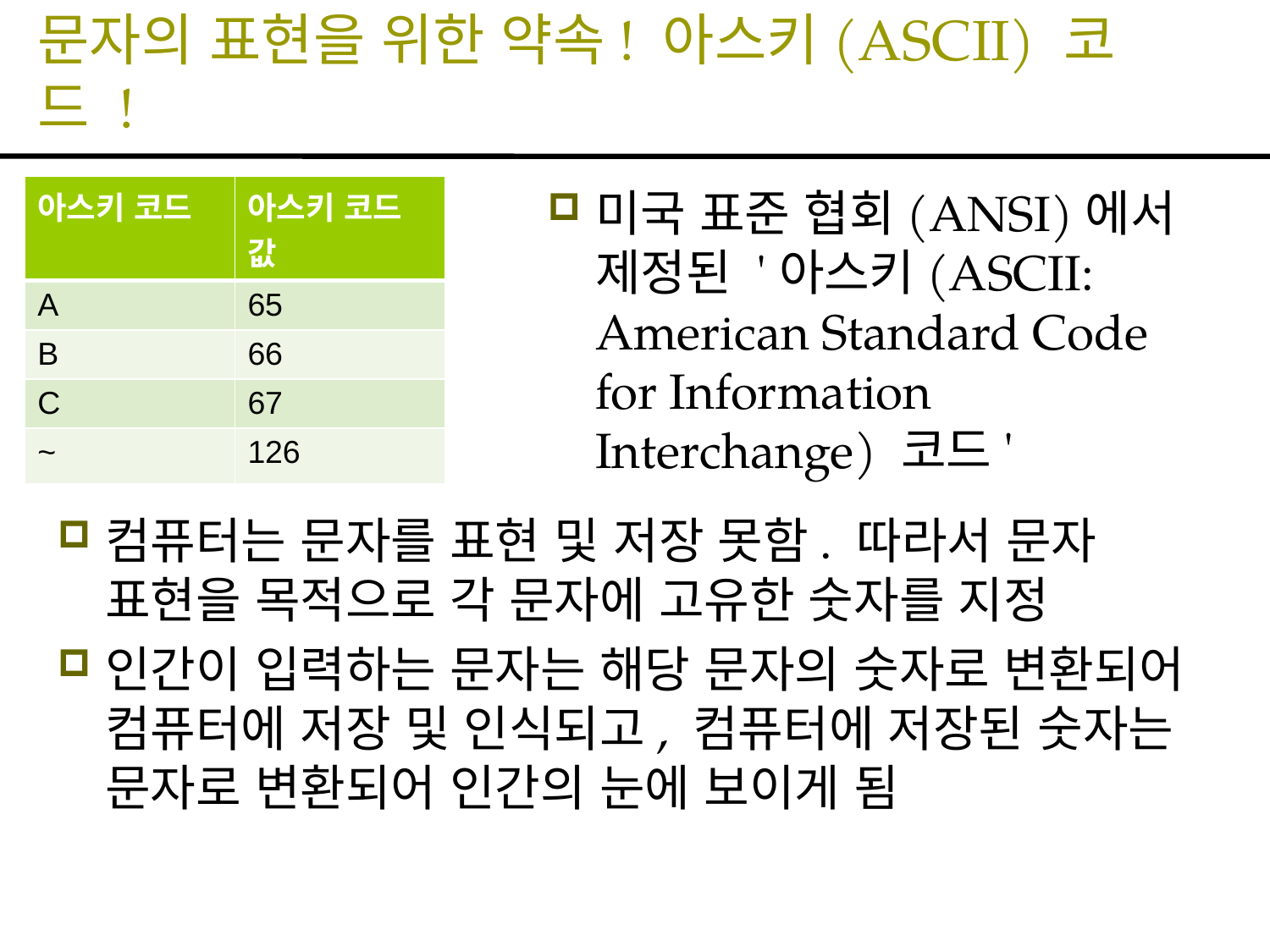

# 문자의 표현을 위한 약속! 아스키(ASCII) 코드 !
| 아스키 코드 | 아스키 코드 값 |
| --- | --- |
| A | 65 |
| B | 66 |
| C | 67 |
| ~ | 126 |
미국 표준 협회(ANSI)에서 제정된 '아스키(ASCII: American Standard Code for Information Interchange) 코드'
컴퓨터는 문자를 표현 및 저장 못함. 따라서 문자 표현을 목적으로 각 문자에 고유한 숫자를 지정
인간이 입력하는 문자는 해당 문자의 숫자로 변환되어 컴퓨터에 저장 및 인식되고, 컴퓨터에 저장된 숫자는 문자로 변환되어 인간의 눈에 보이게 됨